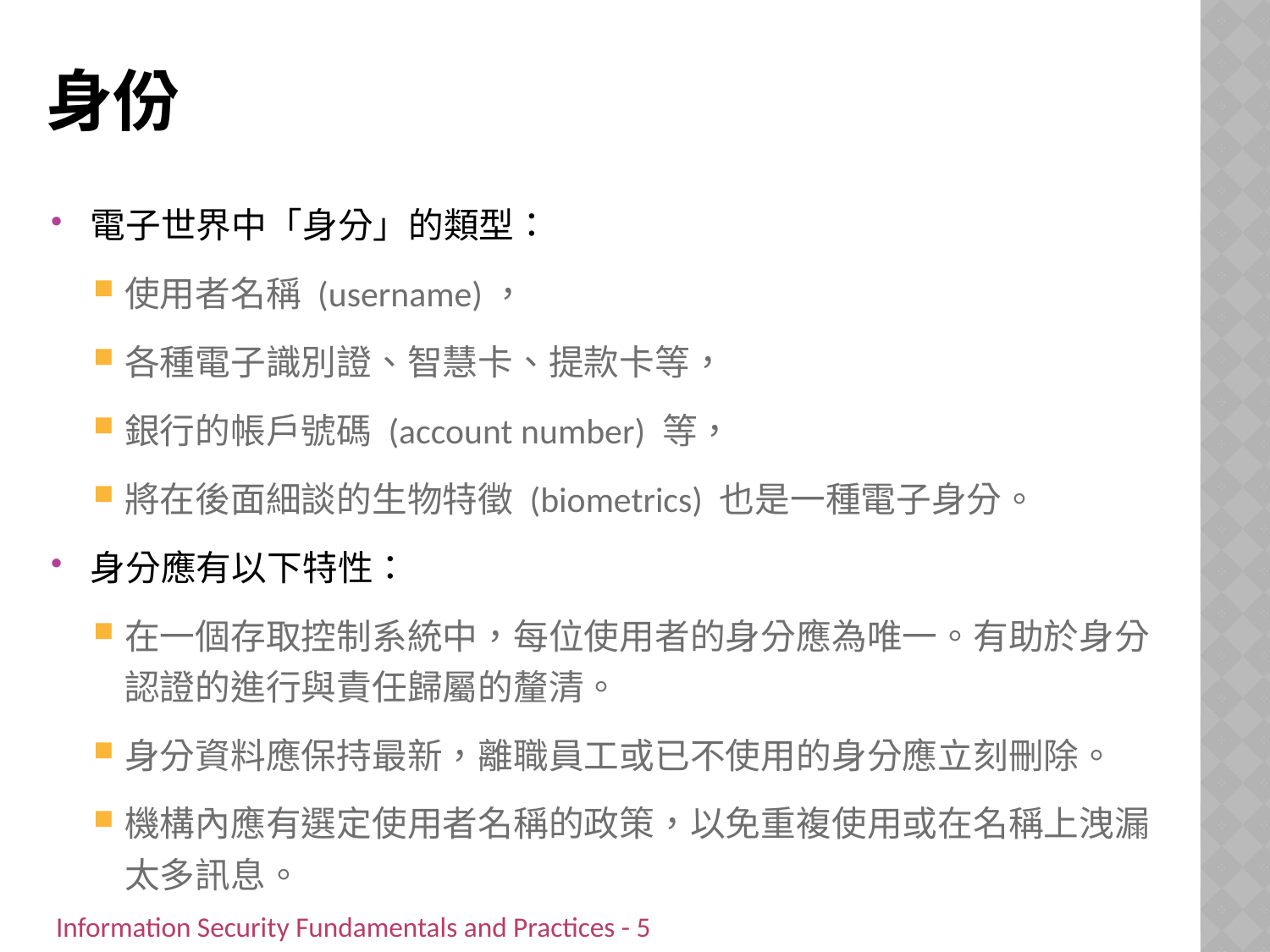

# 身份
電子世界中「身分」的類型：
使用者名稱 (username)，
各種電子識別證、智慧卡、提款卡等，
銀行的帳戶號碼 (account number) 等，
將在後面細談的生物特徵 (biometrics) 也是一種電子身分。
身分應有以下特性：
在一個存取控制系統中，每位使用者的身分應為唯一。有助於身分認證的進行與責任歸屬的釐清。
身分資料應保持最新，離職員工或已不使用的身分應立刻刪除。
機構內應有選定使用者名稱的政策，以免重複使用或在名稱上洩漏太多訊息。